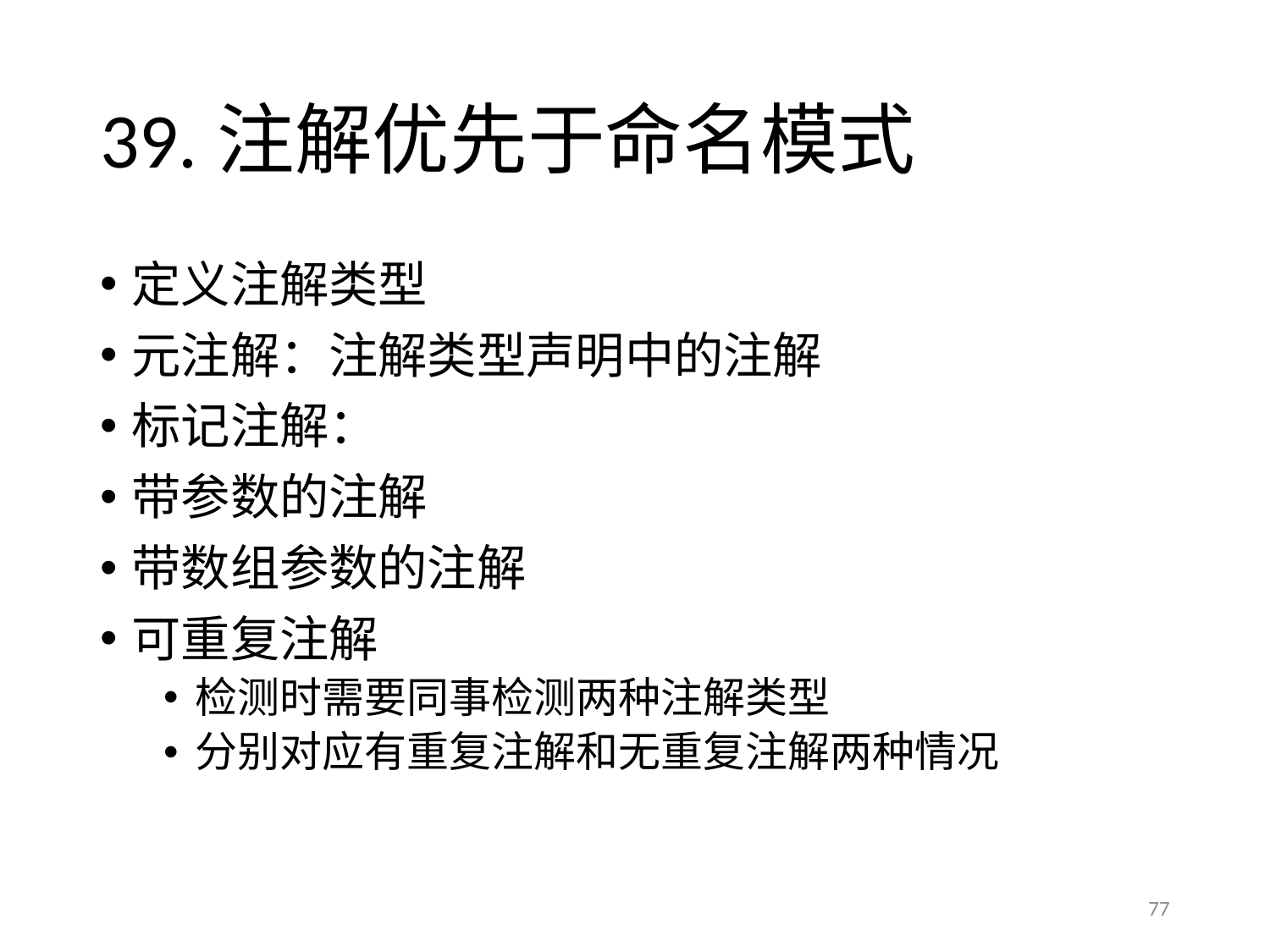

# 39.注解优先于命名模式
定义注解类型
元注解：注解类型声明中的注解
标记注解：
带参数的注解
带数组参数的注解
可重复注解
检测时需要同事检测两种注解类型
分别对应有重复注解和无重复注解两种情况
77